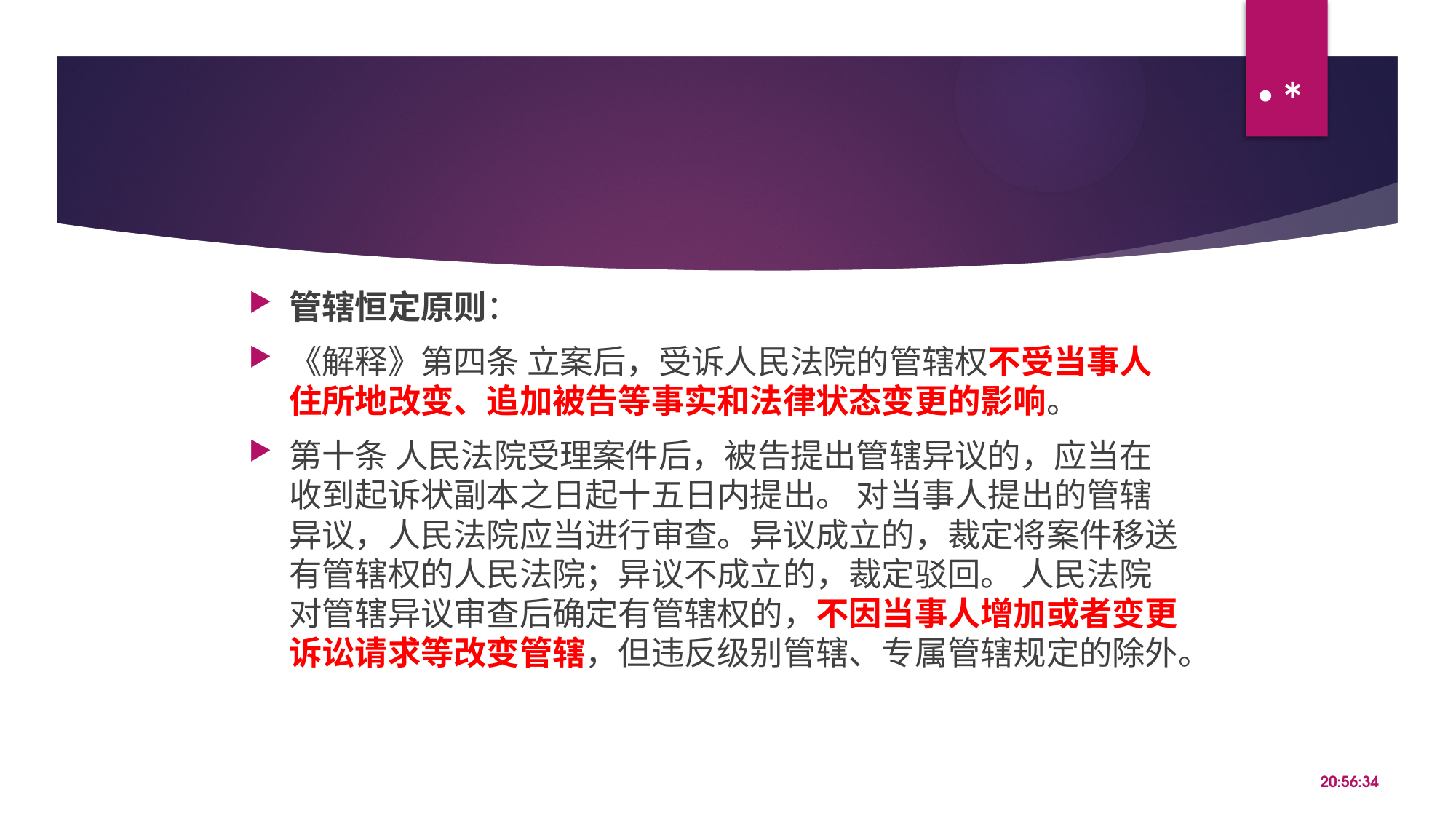

*
#
管辖恒定原则：
《解释》第四条 立案后，受诉人民法院的管辖权不受当事人住所地改变、追加被告等事实和法律状态变更的影响。
第十条 人民法院受理案件后，被告提出管辖异议的，应当在收到起诉状副本之日起十五日内提出。 对当事人提出的管辖异议，人民法院应当进行审查。异议成立的，裁定将案件移送有管辖权的人民法院；异议不成立的，裁定驳回。 人民法院对管辖异议审查后确定有管辖权的，不因当事人增加或者变更诉讼请求等改变管辖，但违反级别管辖、专属管辖规定的除外。

20:56:34